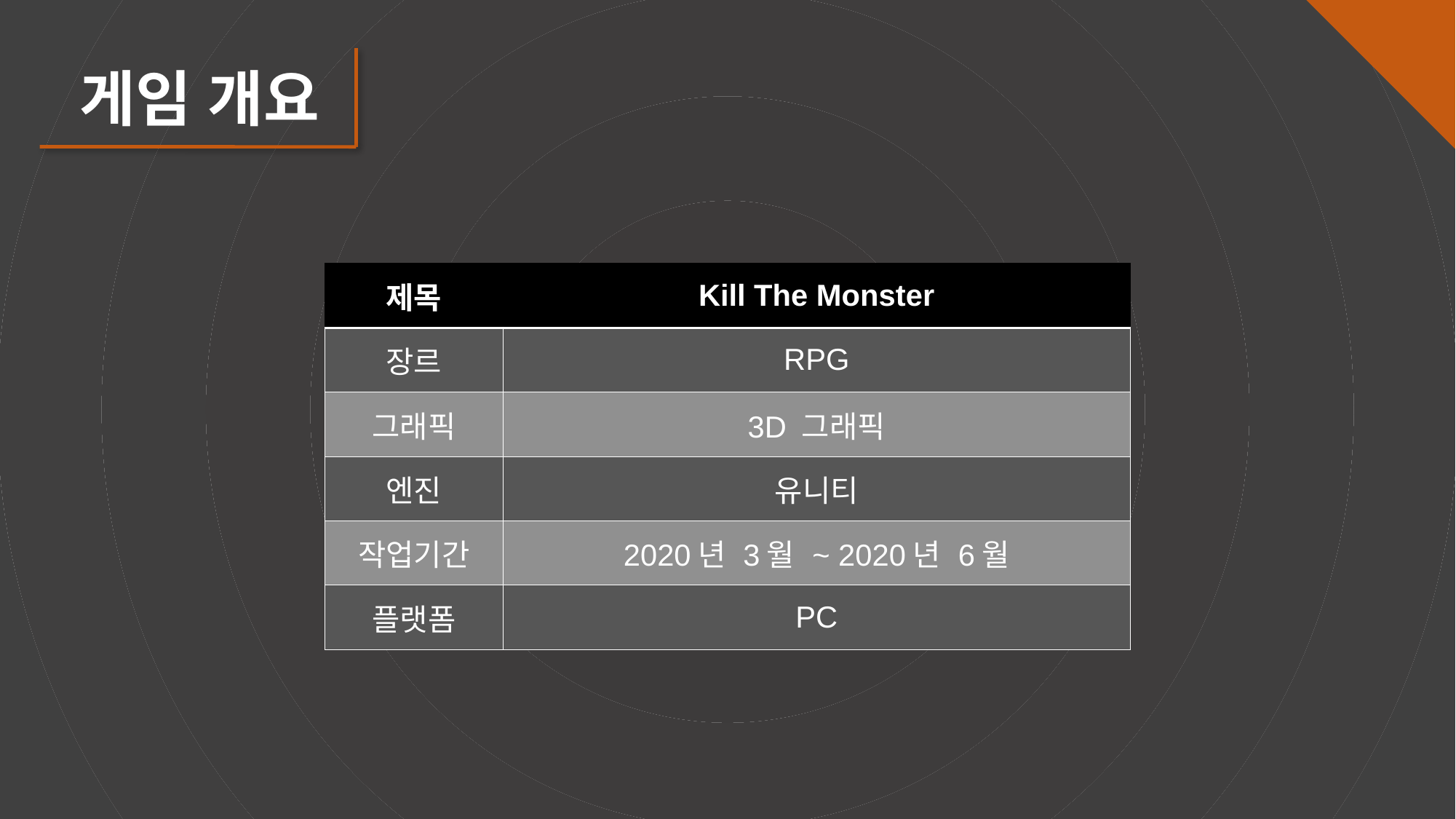

게임 개요
| 제목 | Kill The Monster |
| --- | --- |
| 장르 | RPG |
| 그래픽 | 3D 그래픽 |
| 엔진 | 유니티 |
| 작업기간 | 2020년 3월 ~ 2020년 6월 |
| 플랫폼 | PC |